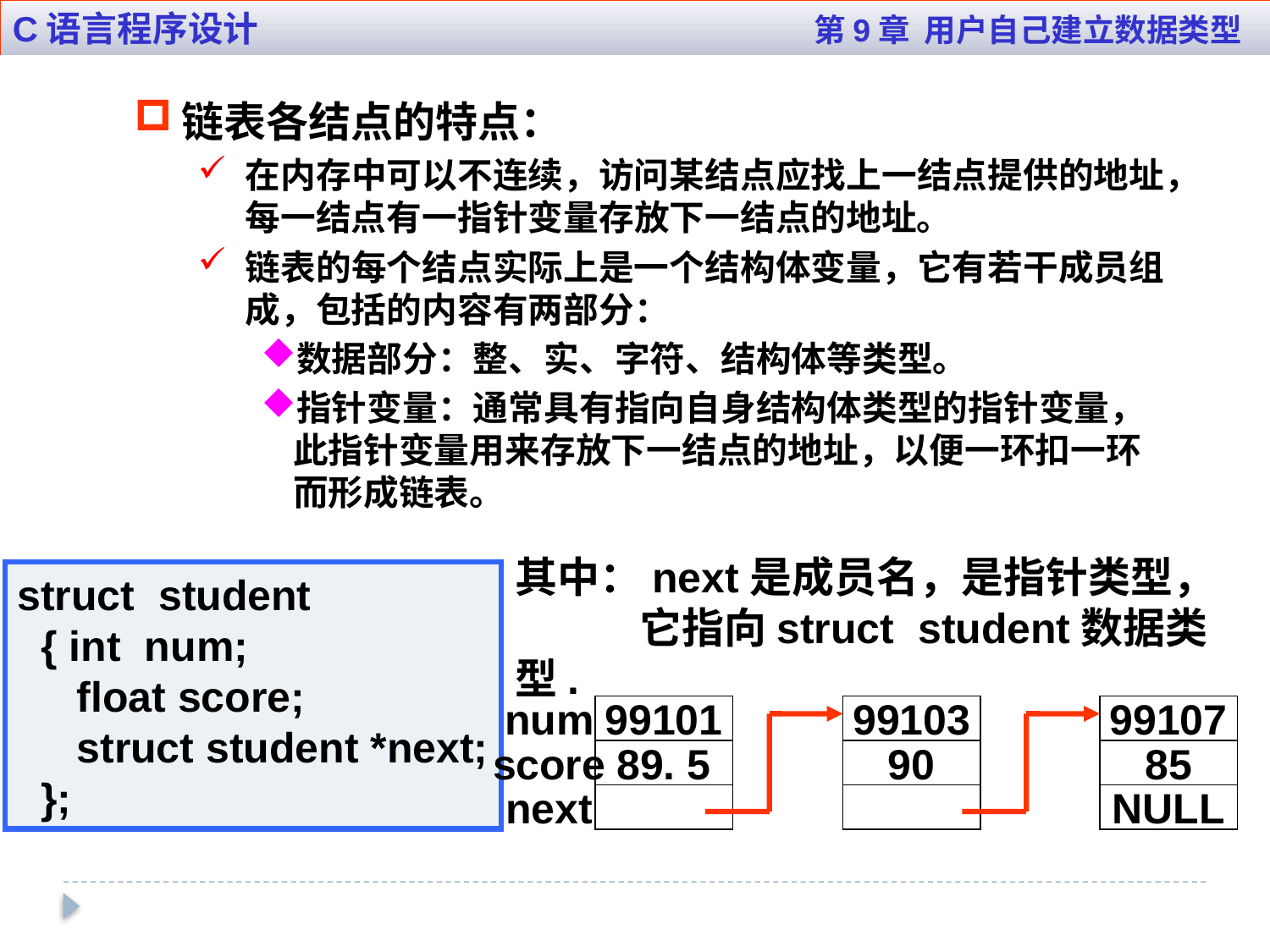

C语言程序设计                                                                     第9章  用户自己建立数据类型
链表各结点的特点：
在内存中可以不连续，访问某结点应找上一结点提供的地址，每一结点有一指针变量存放下一结点的地址。
链表的每个结点实际上是一个结构体变量，它有若干成员组成，包括的内容有两部分：
数据部分：整、实、字符、结构体等类型。
指针变量：通常具有指向自身结构体类型的指针变量，此指针变量用来存放下一结点的地址，以便一环扣一环而形成链表。
其中：next是成员名，是指针类型，
            它指向struct  student数据类型.
struct  student
  { int  num;
     float score;
     struct student *next;
  };
num
score
next
99101
89. 5

99103
90

99107
85
NULL